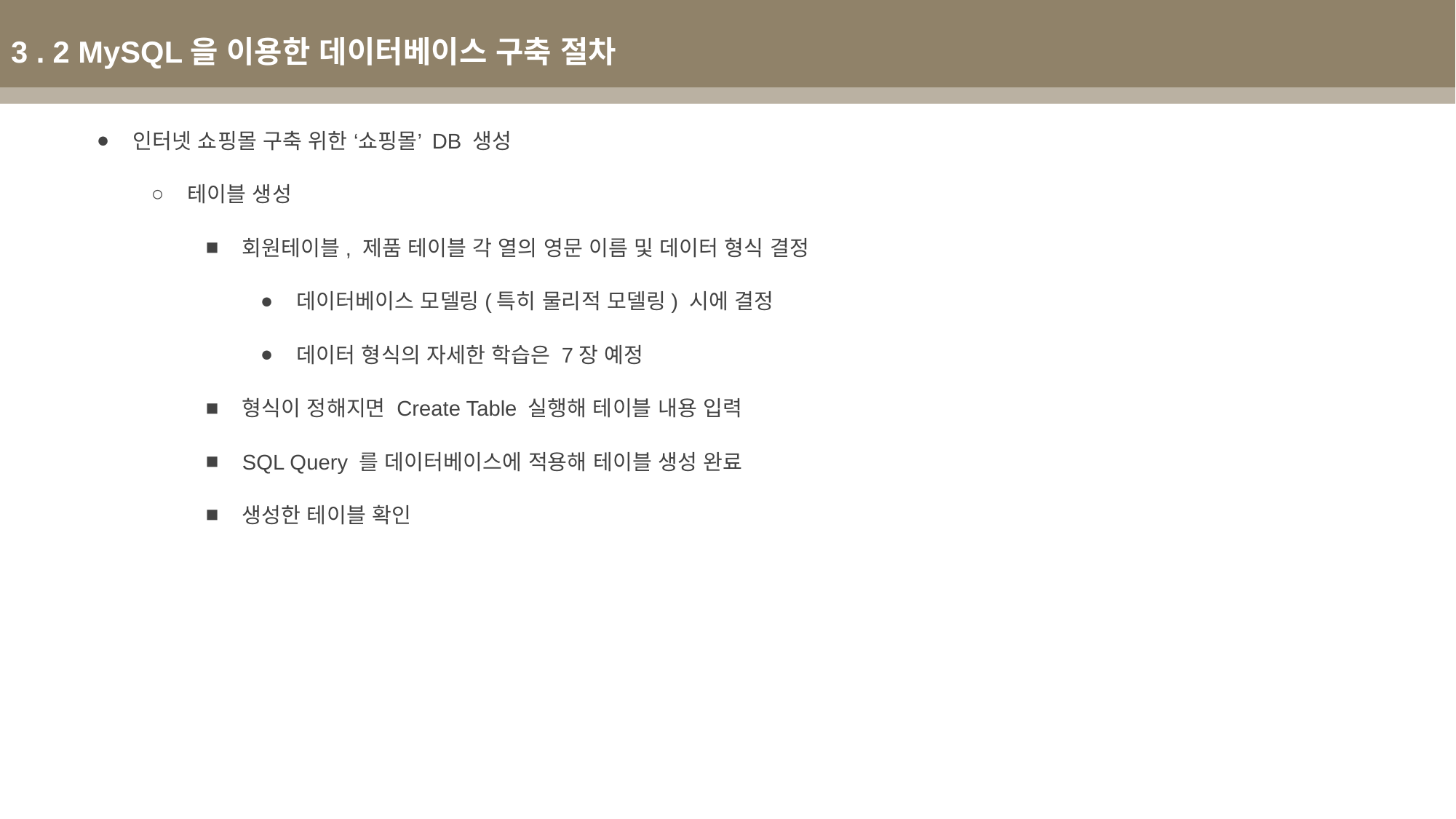

3 . 2 MySQL을 이용한 데이터베이스 구축 절차
인터넷 쇼핑몰 구축 위한 ‘쇼핑몰’ DB 생성
테이블 생성
회원테이블, 제품 테이블 각 열의 영문 이름 및 데이터 형식 결정
데이터베이스 모델링(특히 물리적 모델링) 시에 결정
데이터 형식의 자세한 학습은 7장 예정
형식이 정해지면 Create Table 실행해 테이블 내용 입력
SQL Query 를 데이터베이스에 적용해 테이블 생성 완료
생성한 테이블 확인